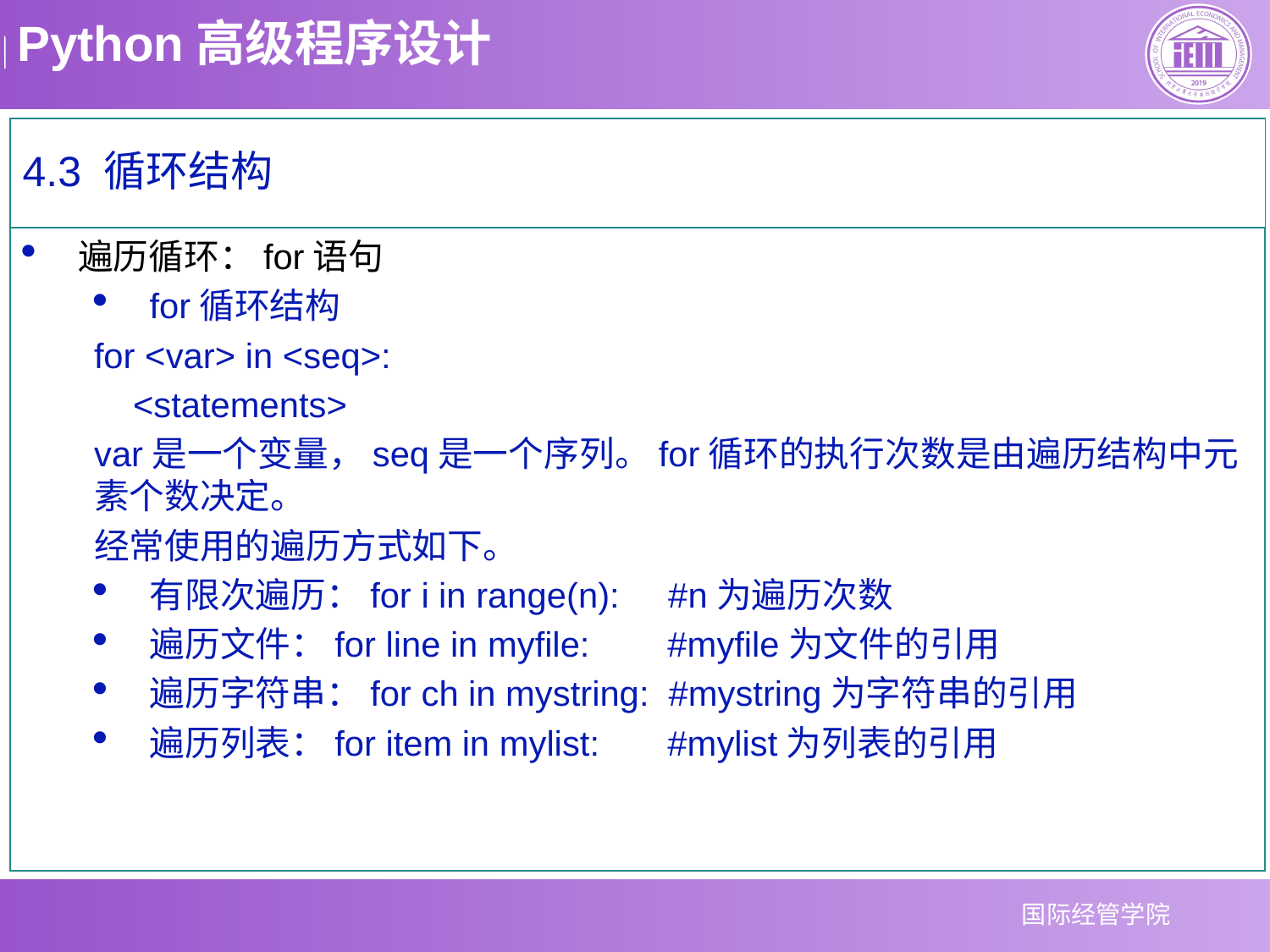

4.3 循环结构
遍历循环：for语句
for循环结构
for <var> in <seq>:
    <statements>
var是一个变量，seq是一个序列。for循环的执行次数是由遍历结构中元素个数决定。
经常使用的遍历方式如下。
有限次遍历：for i in range(n):     #n为遍历次数
遍历文件：for line in myfile:        #myfile为文件的引用
遍历字符串：for ch in mystring:  #mystring为字符串的引用
遍历列表：for item in mylist:       #mylist为列表的引用